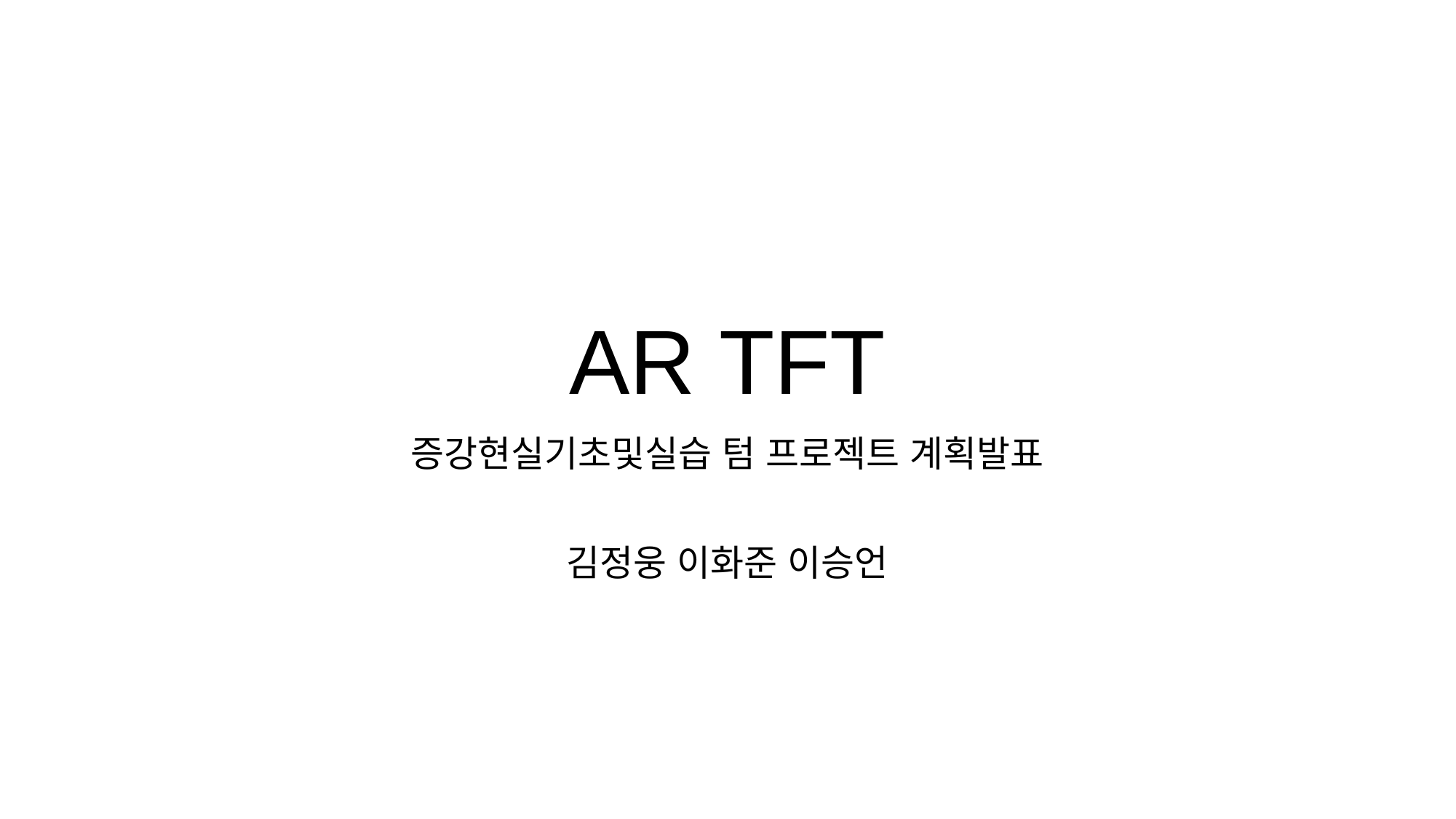

# AR TFT
증강현실기초및실습 텀 프로젝트 계획발표

김정웅 이화준 이승언